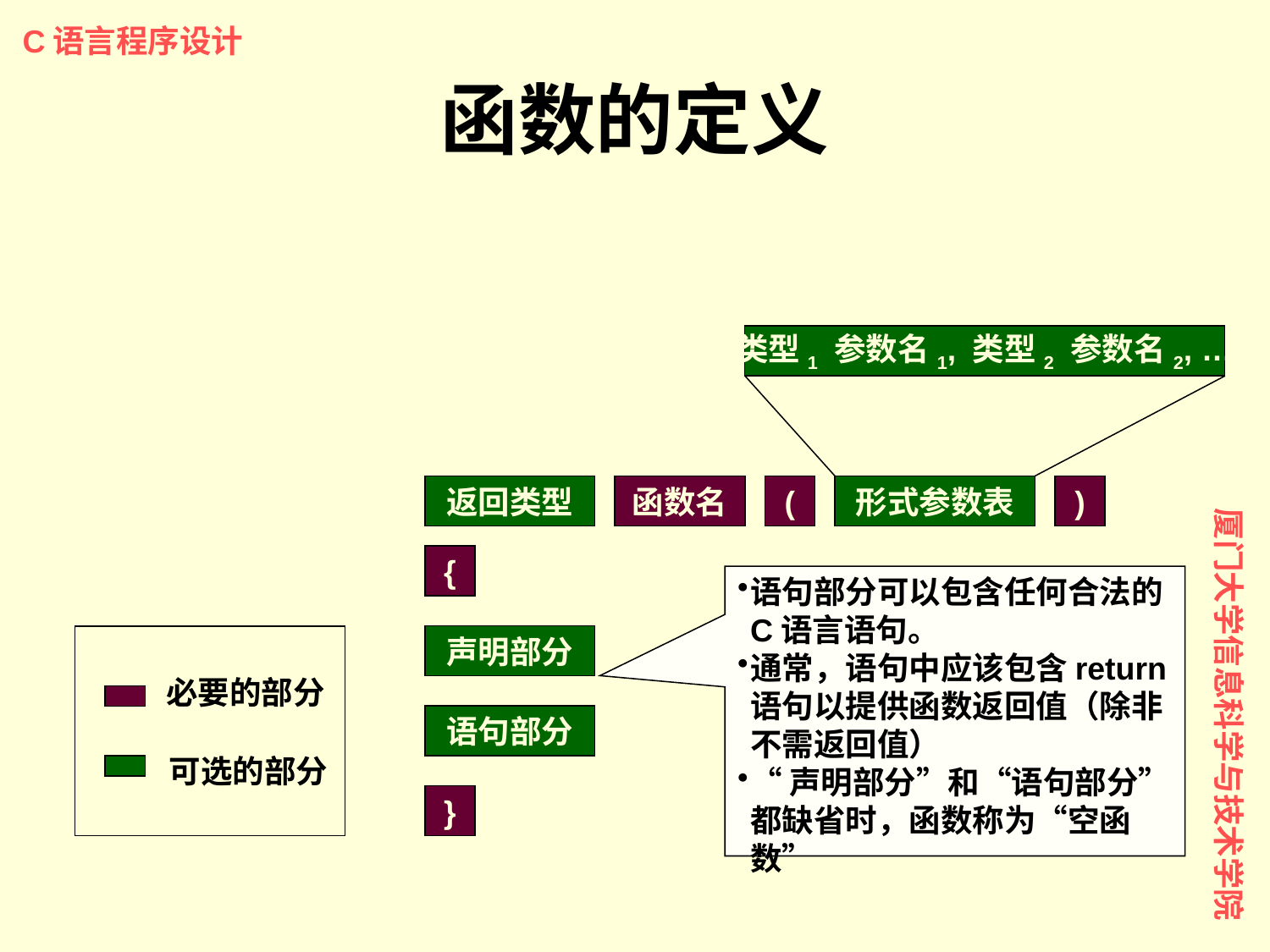

# 函数的定义
类型1 参数名1, 类型2 参数名2, …

返回类型
函数名
(
形式参数表
)
{
声明部分

必要的部分

可选的部分

语句部分
}
语句部分可以包含任何合法的C语言语句。
通常，语句中应该包含return语句以提供函数返回值（除非不需返回值）
“声明部分”和“语句部分”都缺省时，函数称为“空函数”